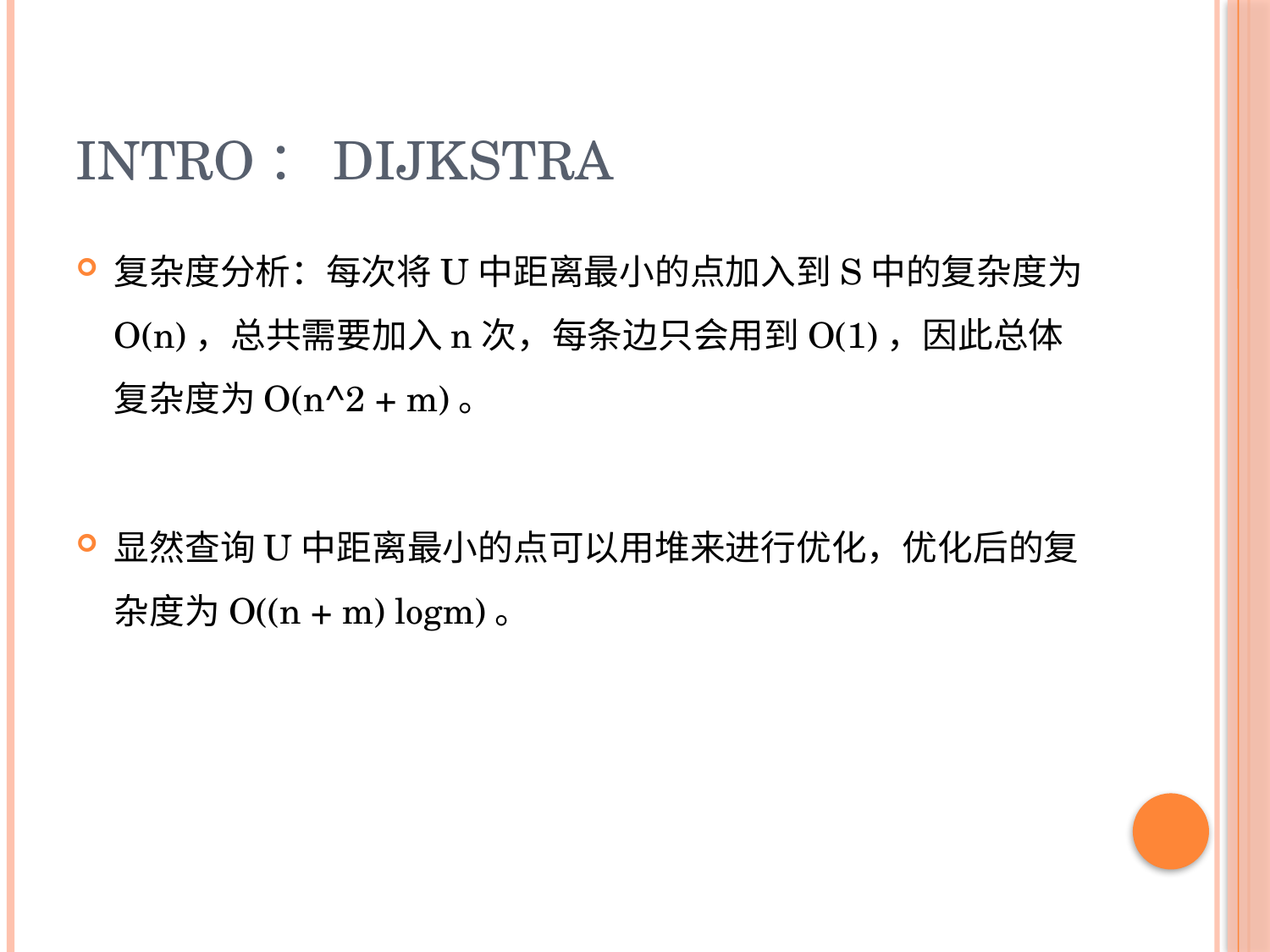

# Intro：Dijkstra
复杂度分析：每次将U中距离最小的点加入到S中的复杂度为O(n)，总共需要加入n次，每条边只会用到O(1)，因此总体复杂度为O(n^2 + m)。

显然查询U中距离最小的点可以用堆来进行优化，优化后的复杂度为O((n + m) logm)。